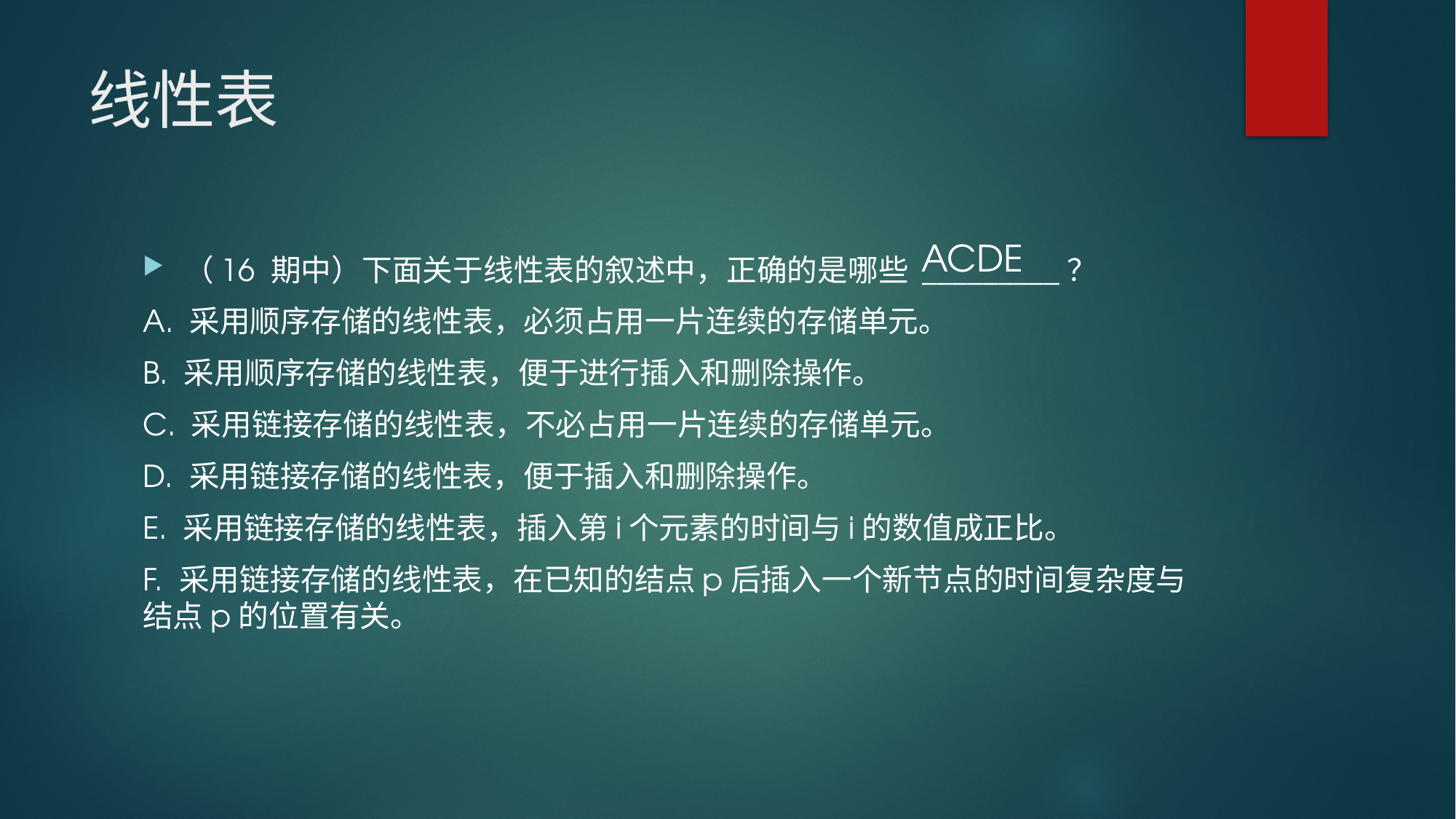

# 线性表
ACDE
（16 期中）下面关于线性表的叙述中，正确的是哪些 _________？
A. 采用顺序存储的线性表，必须占用一片连续的存储单元。
B. 采用顺序存储的线性表，便于进行插入和删除操作。
C. 采用链接存储的线性表，不必占用一片连续的存储单元。
D. 采用链接存储的线性表，便于插入和删除操作。
E. 采用链接存储的线性表，插入第i个元素的时间与i的数值成正比。
F. 采用链接存储的线性表，在已知的结点p后插入一个新节点的时间复杂度与结点p的位置有关。